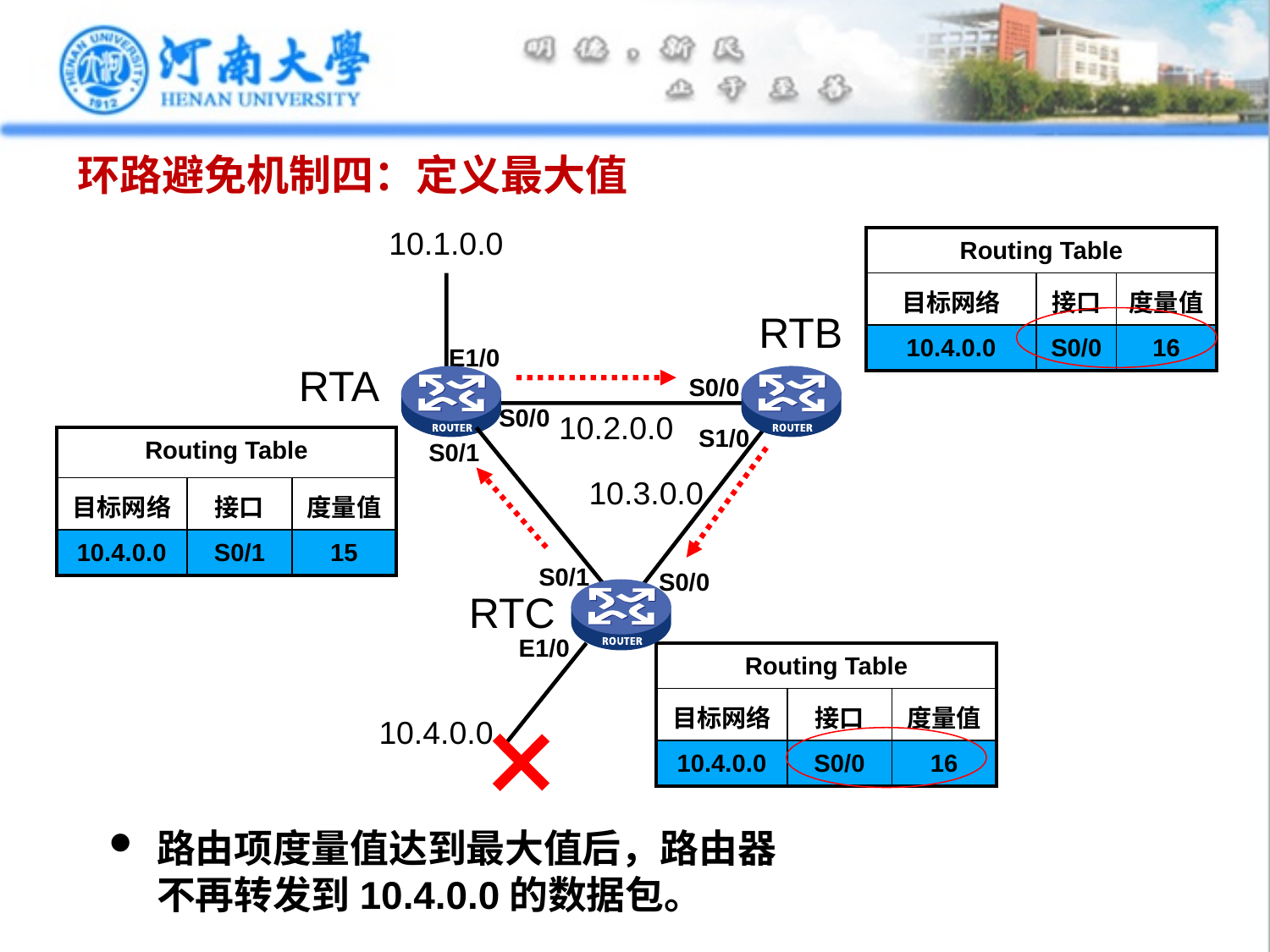

# 环路避免机制四：定义最大值
10.1.0.0
| Routing Table |  |  |
| --- | --- | --- |
| 目标网络 | 接口 | 度量值 |
| 10.4.0.0 | S0/0 | 16 |

RTB

E1/0
RTA
S0/0

S0/0
10.2.0.0

S1/0
| Routing Table |  |  |
| --- | --- | --- |
| 目标网络 | 接口 | 度量值 |
| 10.4.0.0 | S0/1 | 15 |
S0/1

10.3.0.0

S0/1
S0/0
RTC

E1/0

| Routing Table |  |  |
| --- | --- | --- |
| 目标网络 | 接口 | 度量值 |
| 10.4.0.0 | S0/0 | 16 |
10.4.0.0

路由项度量值达到最大值后，路由器不再转发到10.4.0.0的数据包。